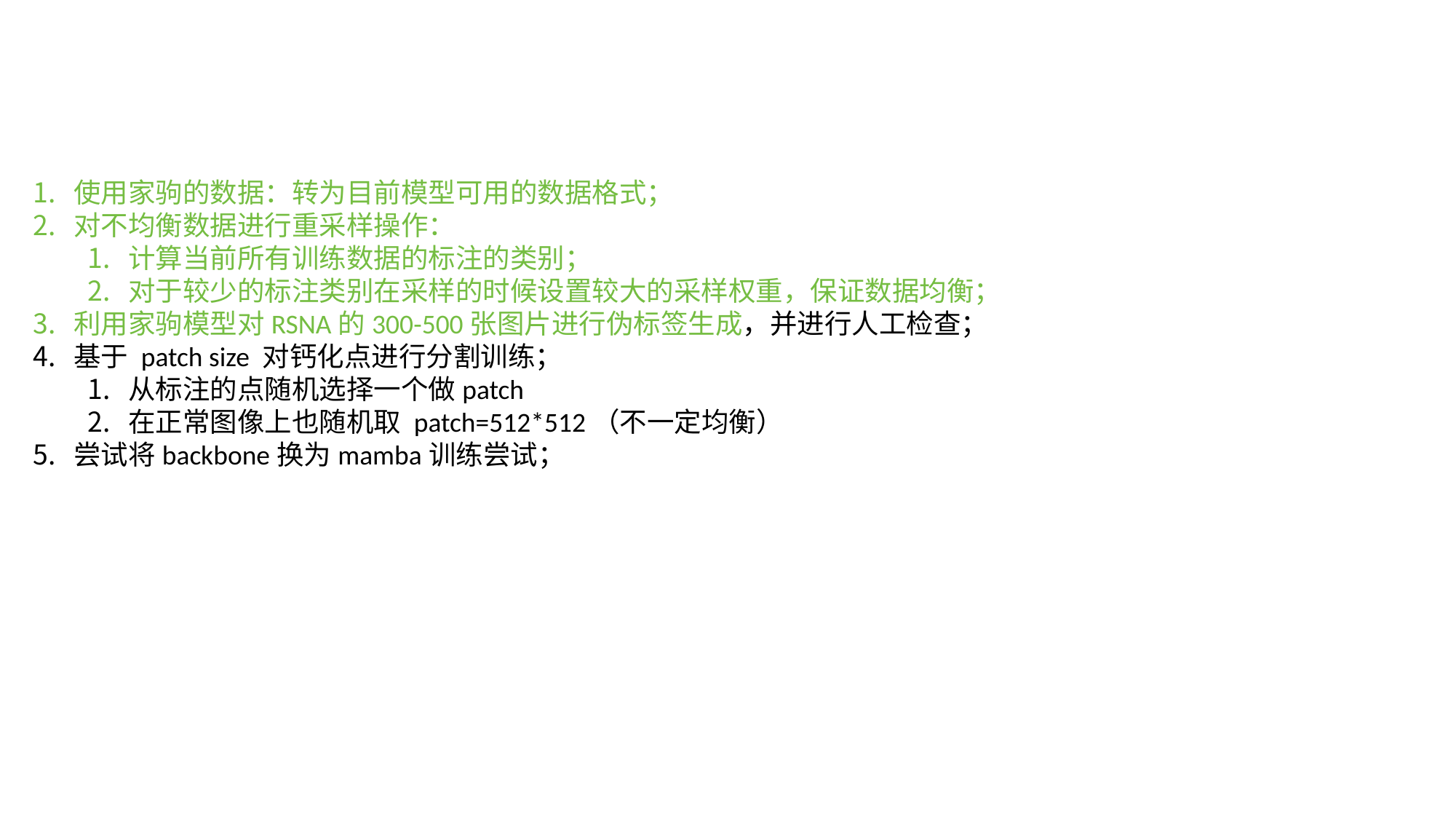

使用家驹的数据：转为目前模型可用的数据格式；
对不均衡数据进行重采样操作：
计算当前所有训练数据的标注的类别；
对于较少的标注类别在采样的时候设置较大的采样权重，保证数据均衡；
利用家驹模型对RSNA的300-500张图片进行伪标签生成，并进行人工检查；
基于 patch size 对钙化点进行分割训练；
从标注的点随机选择一个做patch
在正常图像上也随机取 patch=512*512（不一定均衡）
尝试将backbone换为mamba训练尝试；